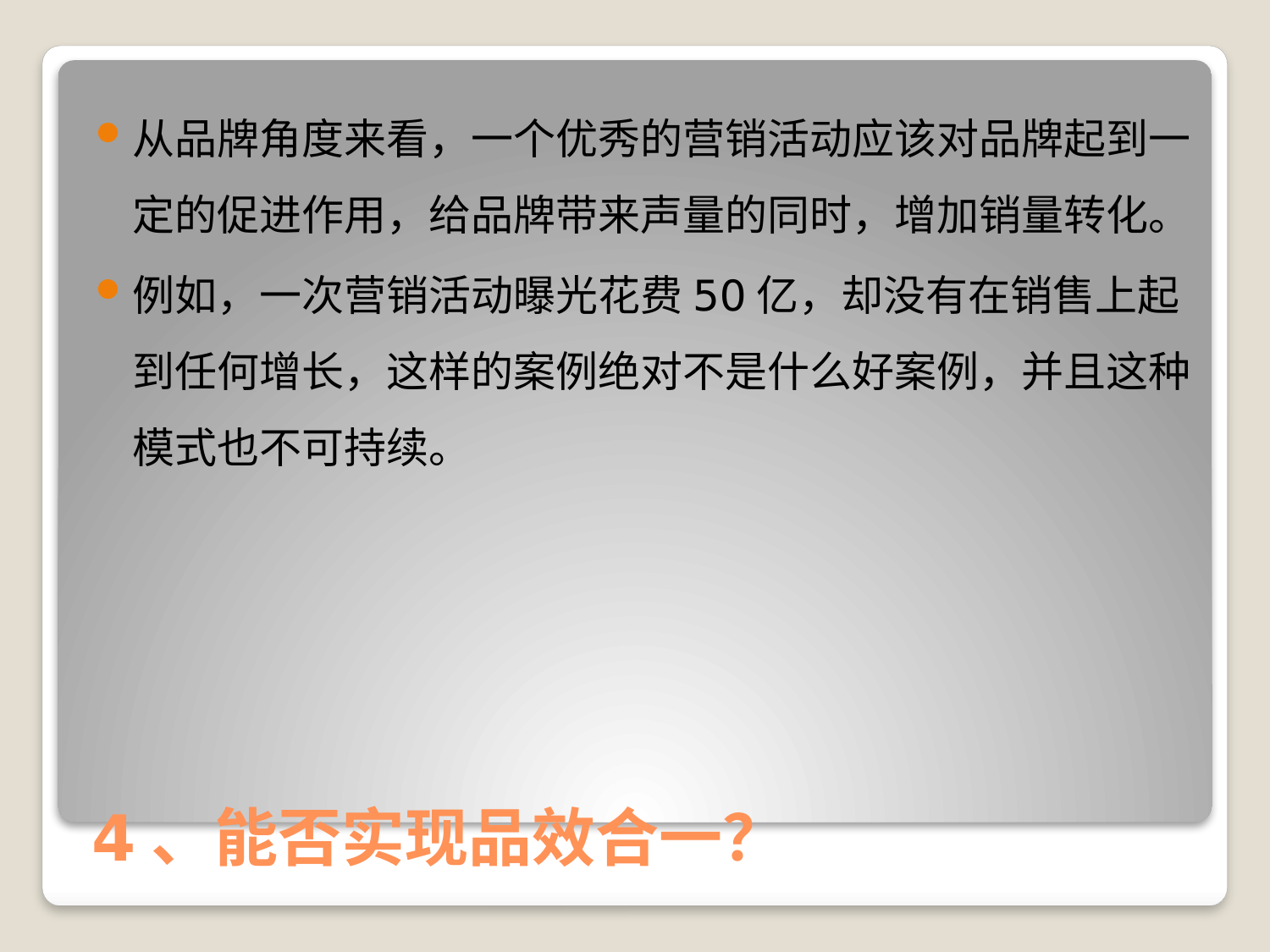

从品牌角度来看，一个优秀的营销活动应该对品牌起到一定的促进作用，给品牌带来声量的同时，增加销量转化。
例如，一次营销活动曝光花费50亿，却没有在销售上起到任何增长，这样的案例绝对不是什么好案例，并且这种模式也不可持续。

# 4、能否实现品效合一？